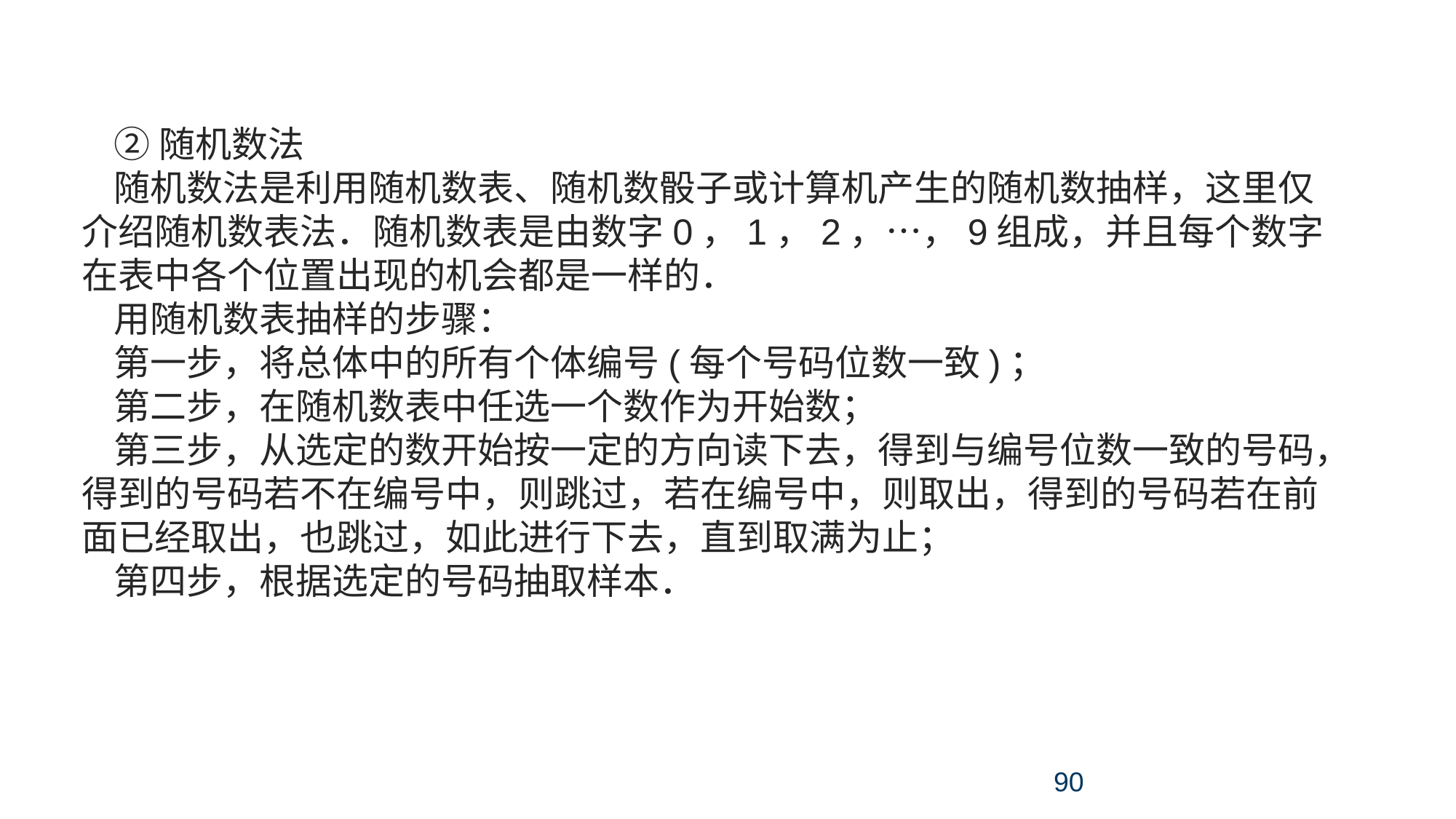

考点四  统计与统计案例
②随机数法
随机数法是利用随机数表、随机数骰子或计算机产生的随机数抽样，这里仅介绍随机数表法．随机数表是由数字0，1，2，…，9组成，并且每个数字在表中各个位置出现的机会都是一样的．
用随机数表抽样的步骤：
第一步，将总体中的所有个体编号(每个号码位数一致)；
第二步，在随机数表中任选一个数作为开始数；
第三步，从选定的数开始按一定的方向读下去，得到与编号位数一致的号码，得到的号码若不在编号中，则跳过，若在编号中，则取出，得到的号码若在前面已经取出，也跳过，如此进行下去，直到取满为止；
第四步，根据选定的号码抽取样本．
90